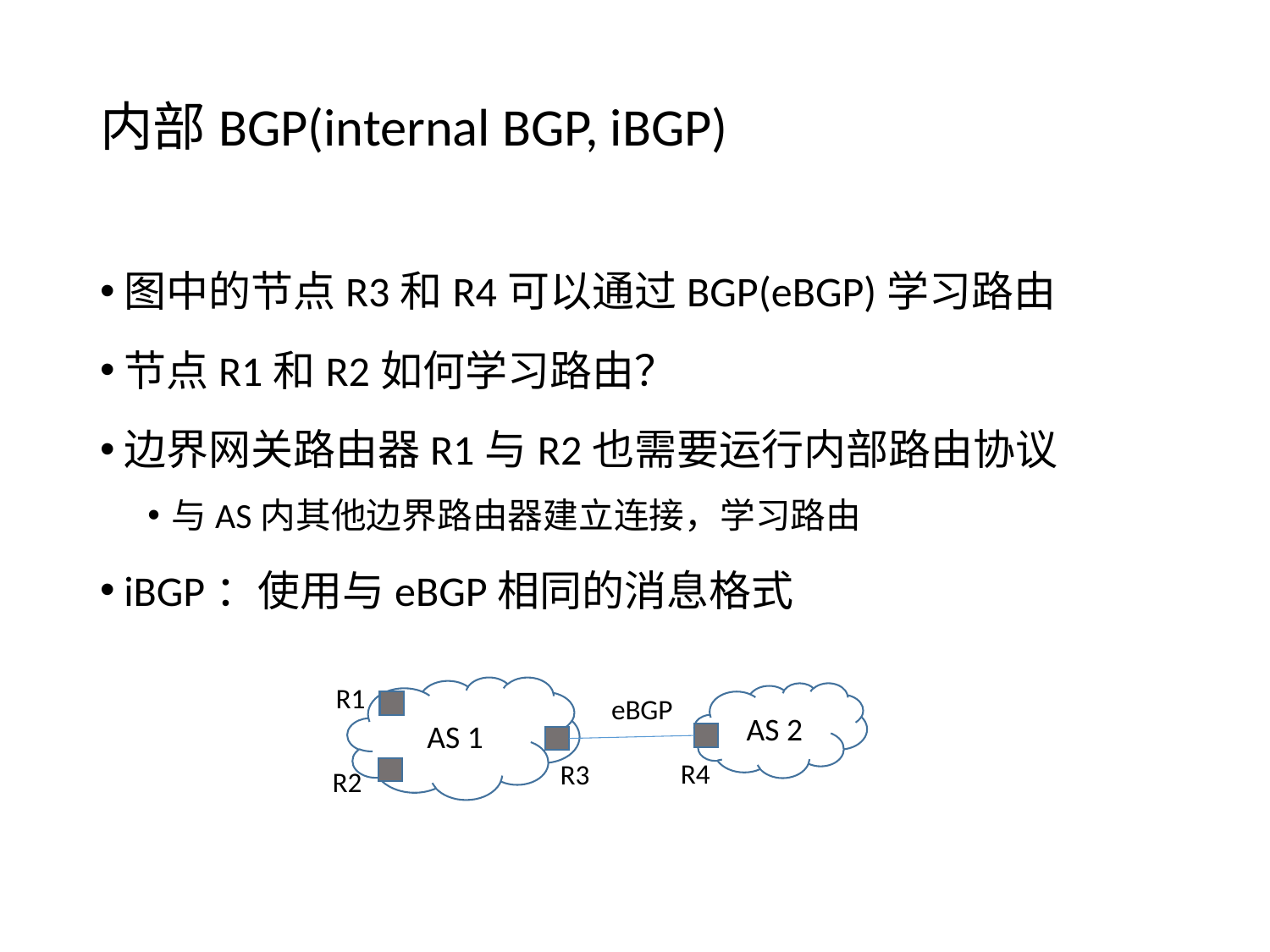

# 内部BGP(internal BGP, iBGP)
图中的节点R3和R4可以通过BGP(eBGP)学习路由
节点R1和R2如何学习路由？
边界网关路由器R1与R2也需要运行内部路由协议
与AS内其他边界路由器建立连接，学习路由
iBGP：使用与eBGP相同的消息格式
R1
AS 1
AS 2
eBGP

R4
R3
R2

39